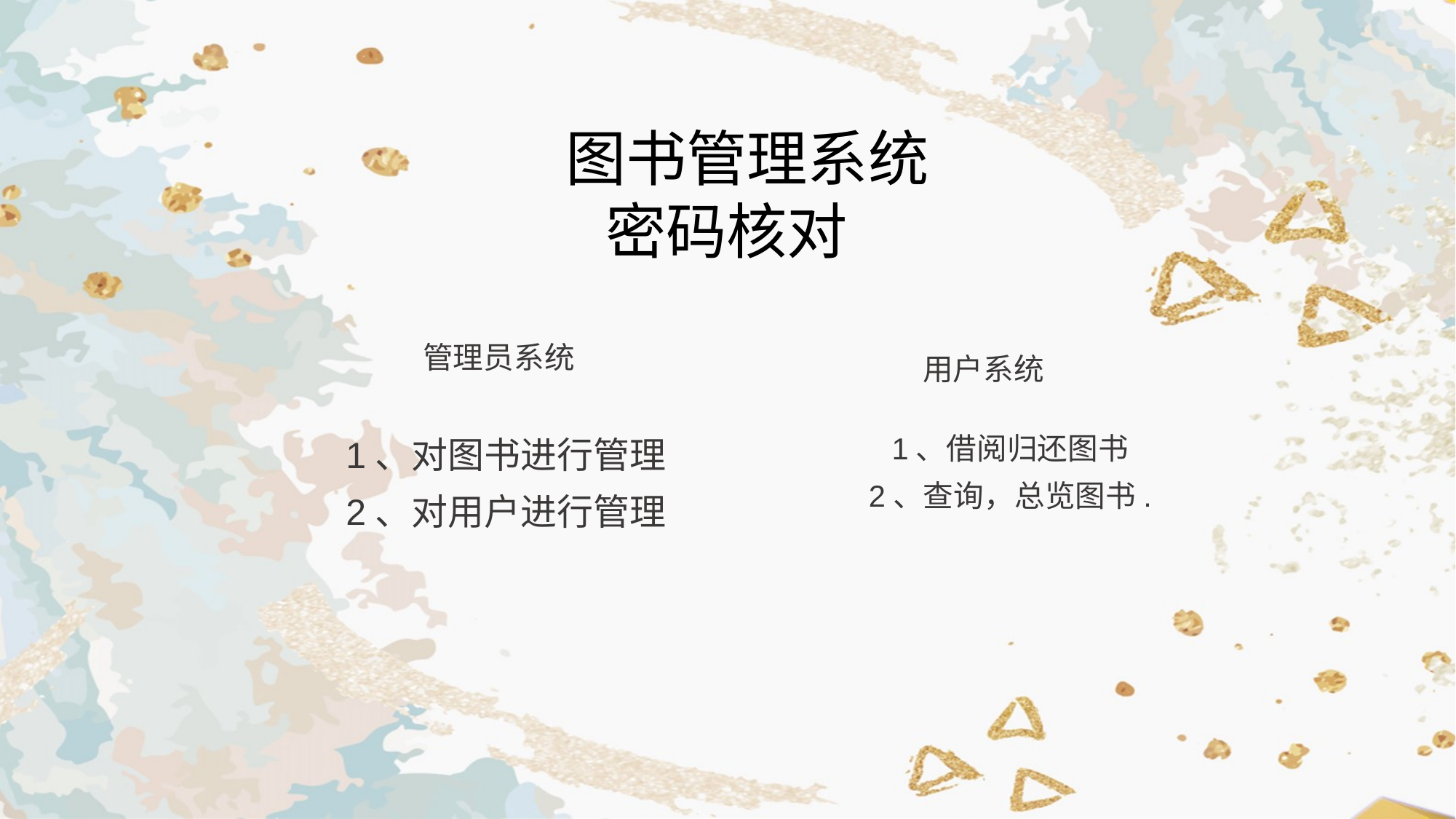

图书管理系统
		密码核对
管理员系统
用户系统
1、对图书进行管理
2、对用户进行管理

1、借阅归还图书
2、查询，总览图书.